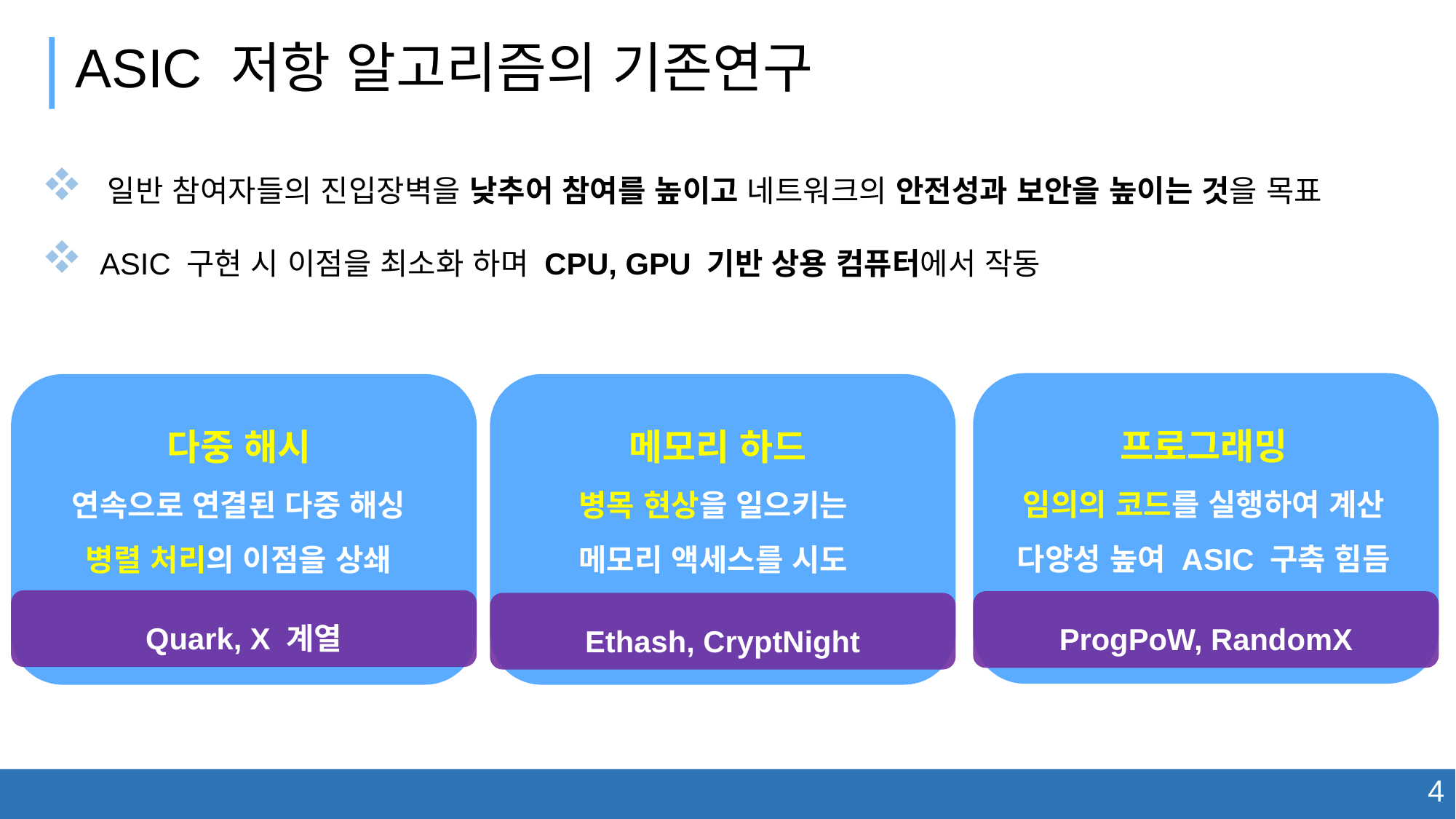

# ASIC 저항 알고리즘의 기존연구
  일반 참여자들의 진입장벽을 낮추어 참여를 높이고 네트워크의 안전성과 보안을 높이는 것을 목표

  ASIC 구현 시 이점을 최소화 하며 CPU, GPU 기반 상용 컴퓨터에서 작동

프로그래밍
임의의 코드를 실행하여 계산
다양성 높여 ASIC 구축 힘듬

다중 해시
연속으로 연결된 다중 해싱
병렬 처리의 이점을 상쇄

메모리 하드
병목 현상을 일으키는
메모리 액세스를 시도

Quark, X 계열
ProgPoW, RandomX
Ethash, CryptNight